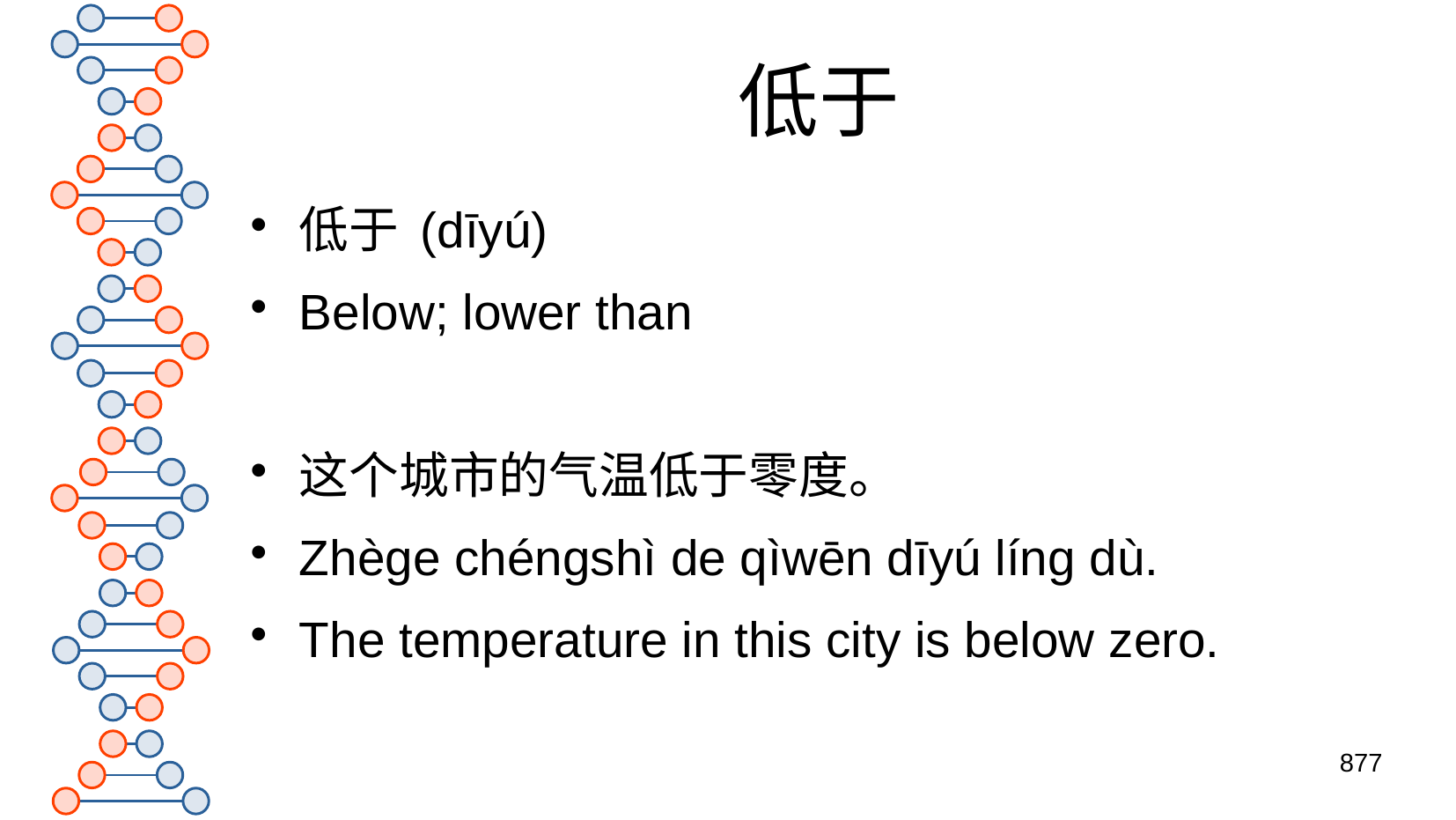

# 低于
低于 (dīyú)
Below; lower than

这个城市的气温低于零度。
Zhège chéngshì de qìwēn dīyú líng dù.
The temperature in this city is below zero.

877